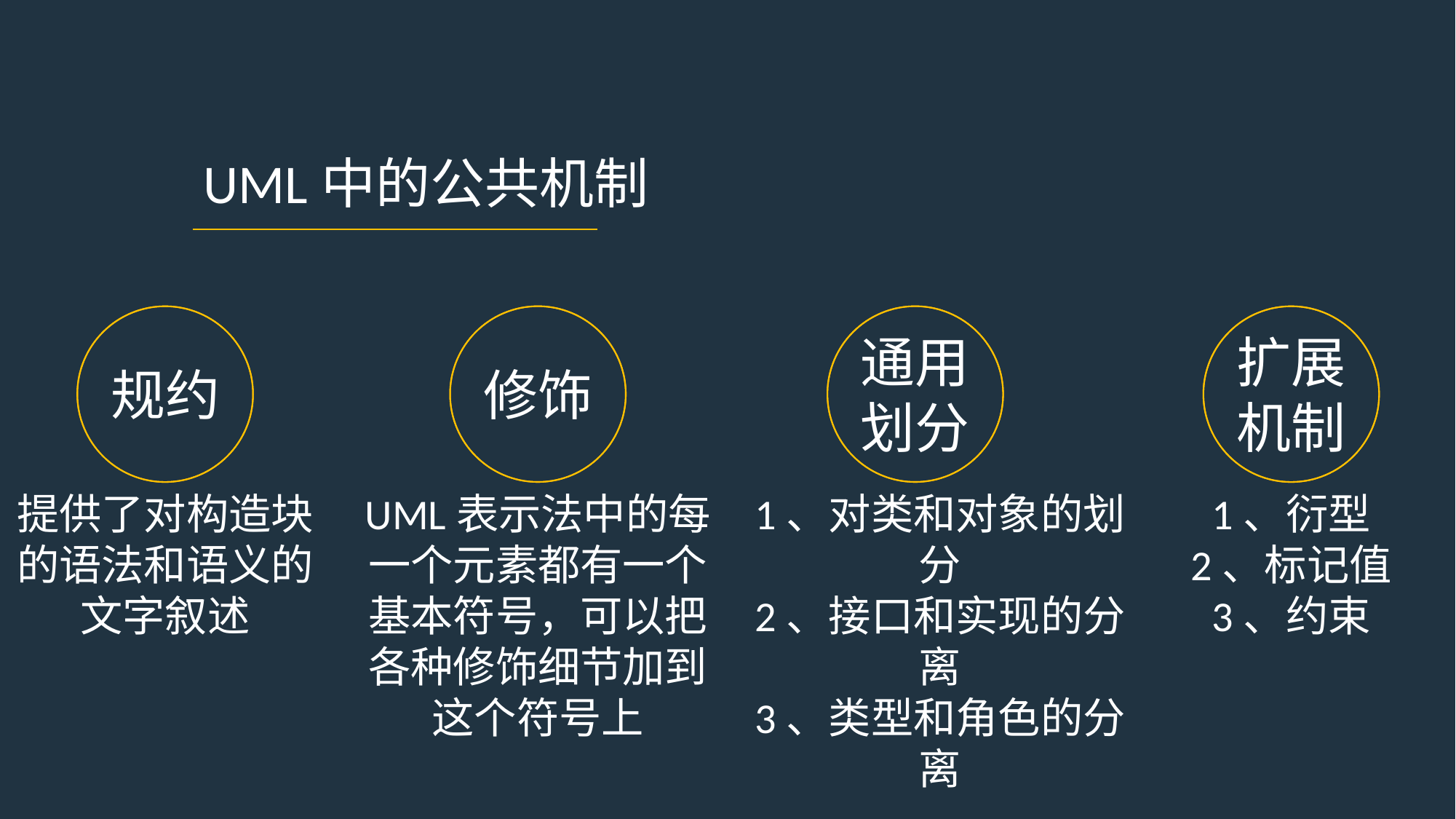

UML中的公共机制

修饰
UML表示法中的每一个元素都有一个基本符号，可以把各种修饰细节加到这个符号上

通用划分
1、对类和对象的划分
2、接口和实现的分离
3、类型和角色的分离

规约
提供了对构造块的语法和语义的文字叙述

扩展机制
1、衍型
2、标记值
3、约束